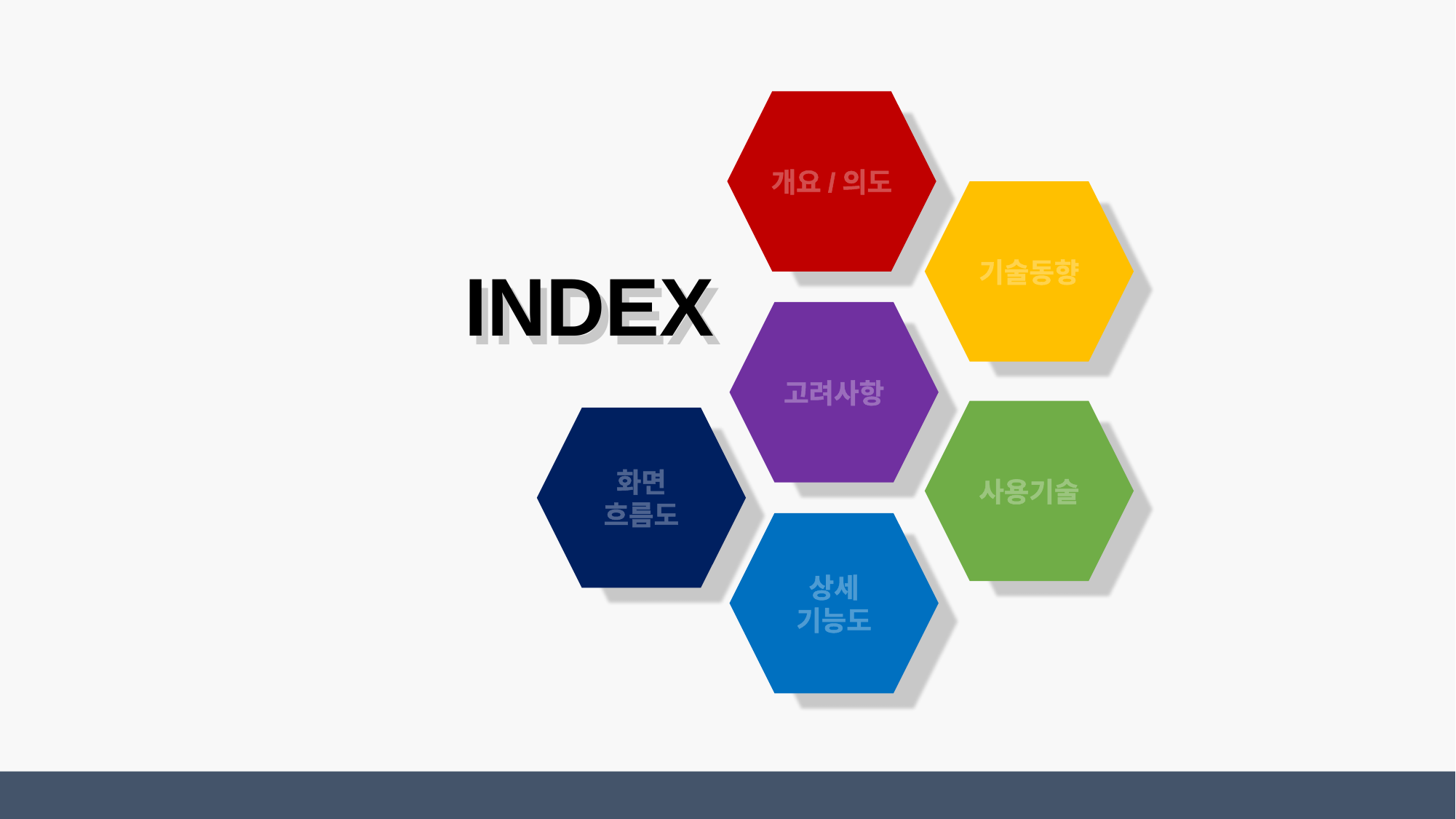

개요/의도
기술동향
고려사항
사용기술
화면
흐름도
상세
기능도

INDEX
INDEX